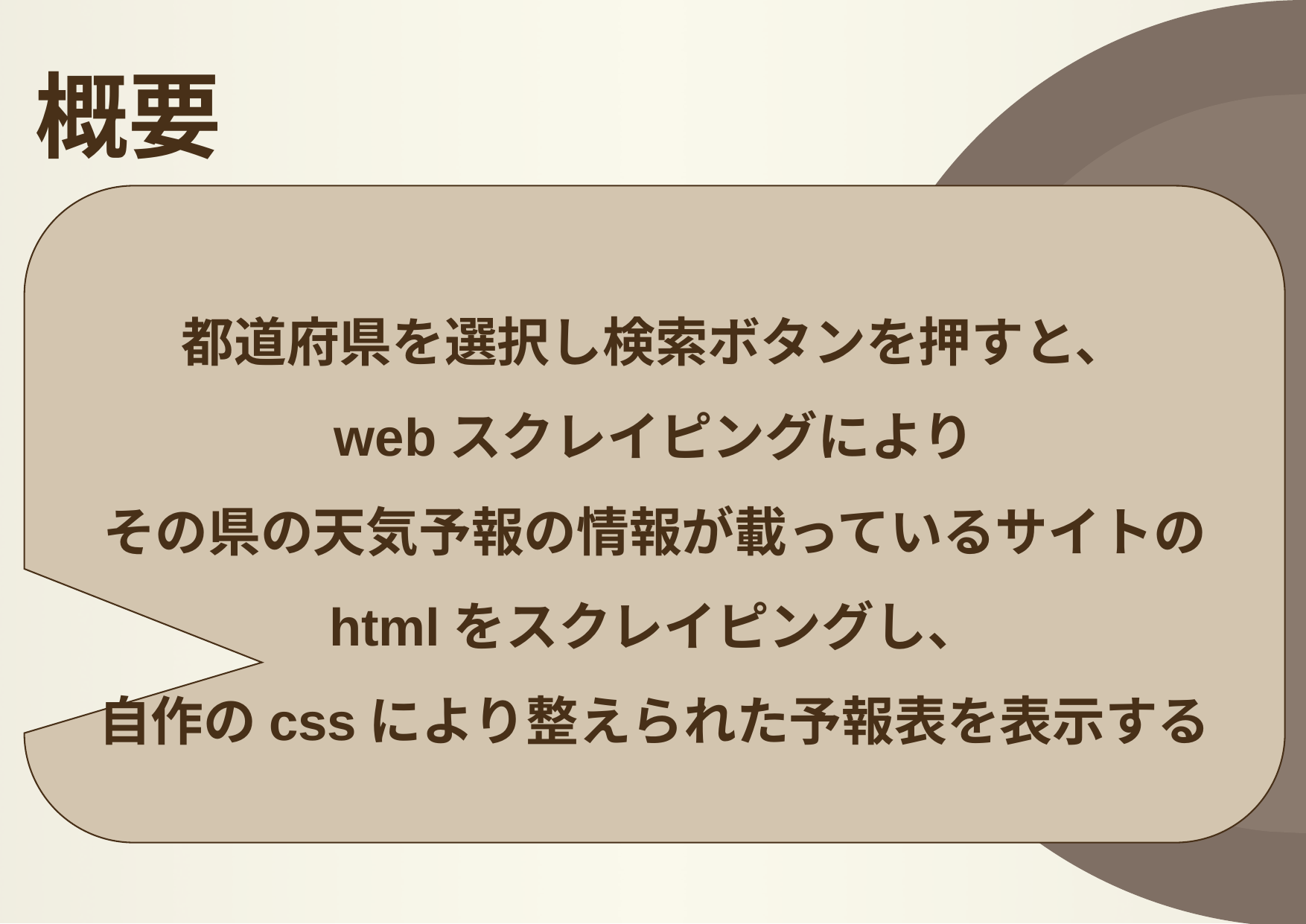

# 概要
都道府県を選択し検索ボタンを押すと、
webスクレイピングにより
その県の天気予報の情報が載っているサイトの
htmlをスクレイピングし、
自作のcssにより整えられた予報表を表示する